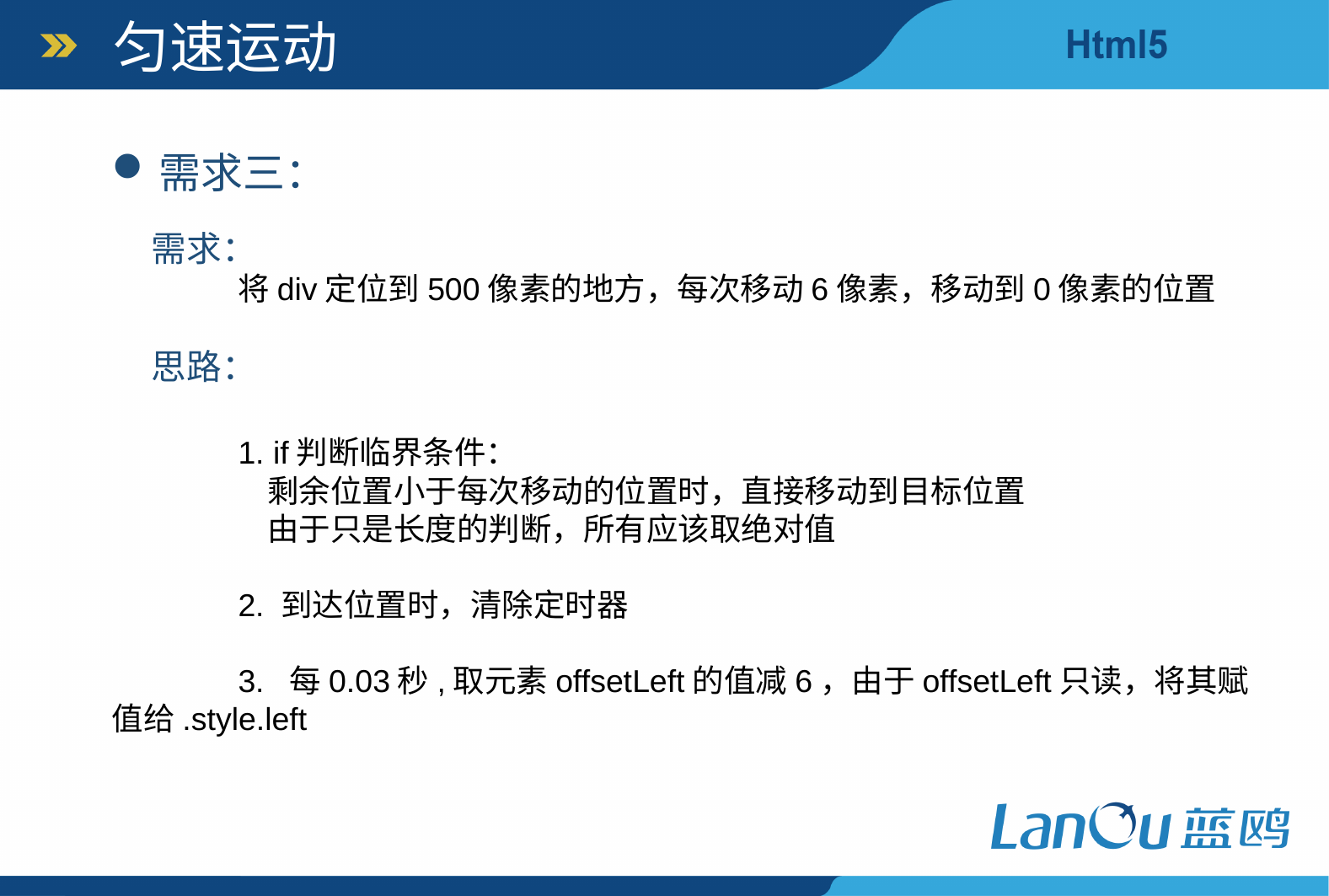

匀速运动
需求三：

    需求：
	将div定位到500像素的地方，每次移动6像素，移动到0像素的位置

    思路：

	1. if判断临界条件：
	   剩余位置小于每次移动的位置时，直接移动到目标位置
	   由于只是长度的判断，所有应该取绝对值

	2. 到达位置时，清除定时器

	3.  每0.03秒,取元素offsetLeft的值减6，由于offsetLeft只读，将其赋值给.style.left